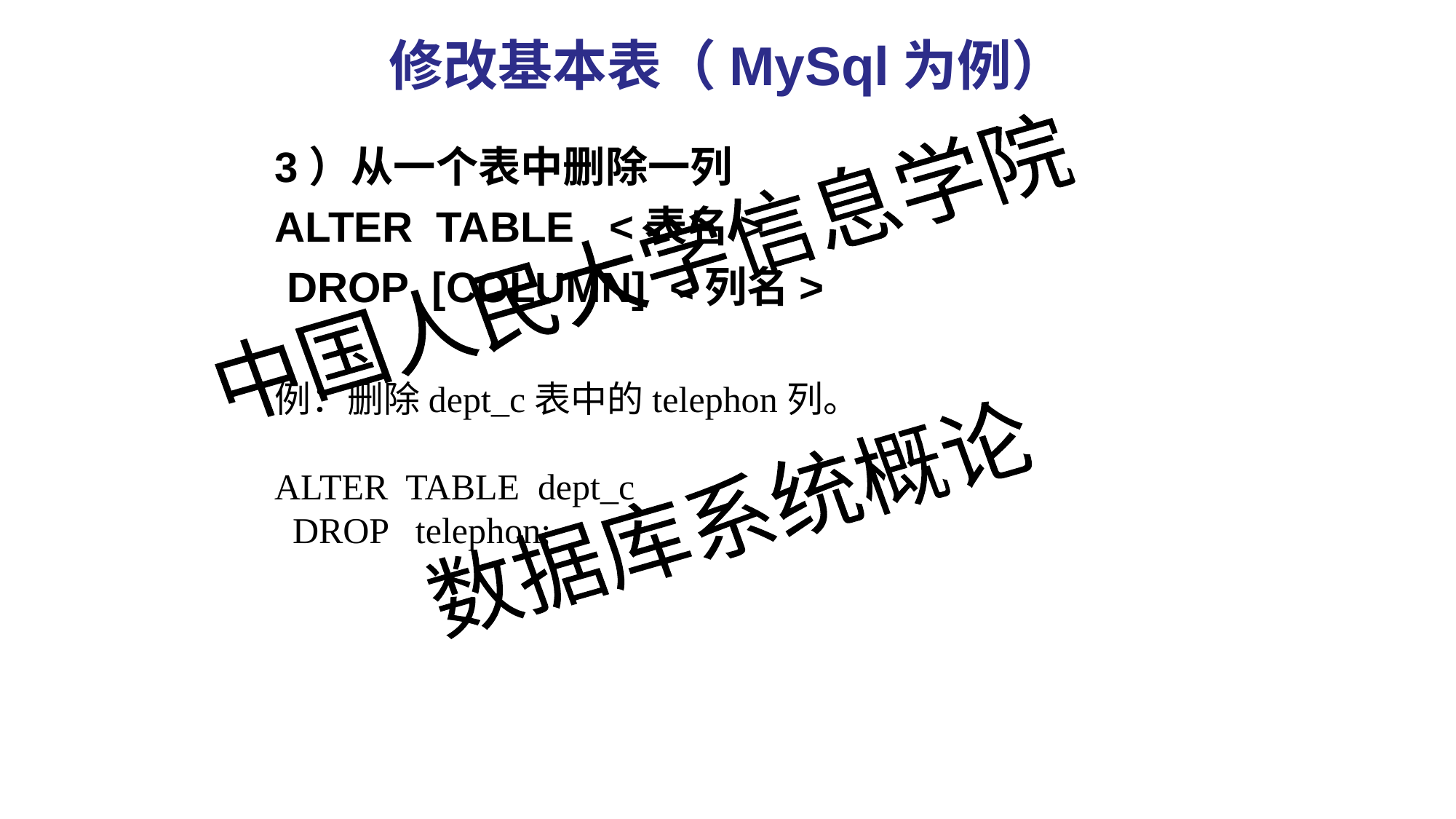

修改基本表（MySql为例）
3）从一个表中删除一列
ALTER  TABLE   <表名>
 DROP  [COLUMN]  <列名>
例：删除dept_c表中的telephon列。

ALTER  TABLE  dept_c
  DROP   telephon;